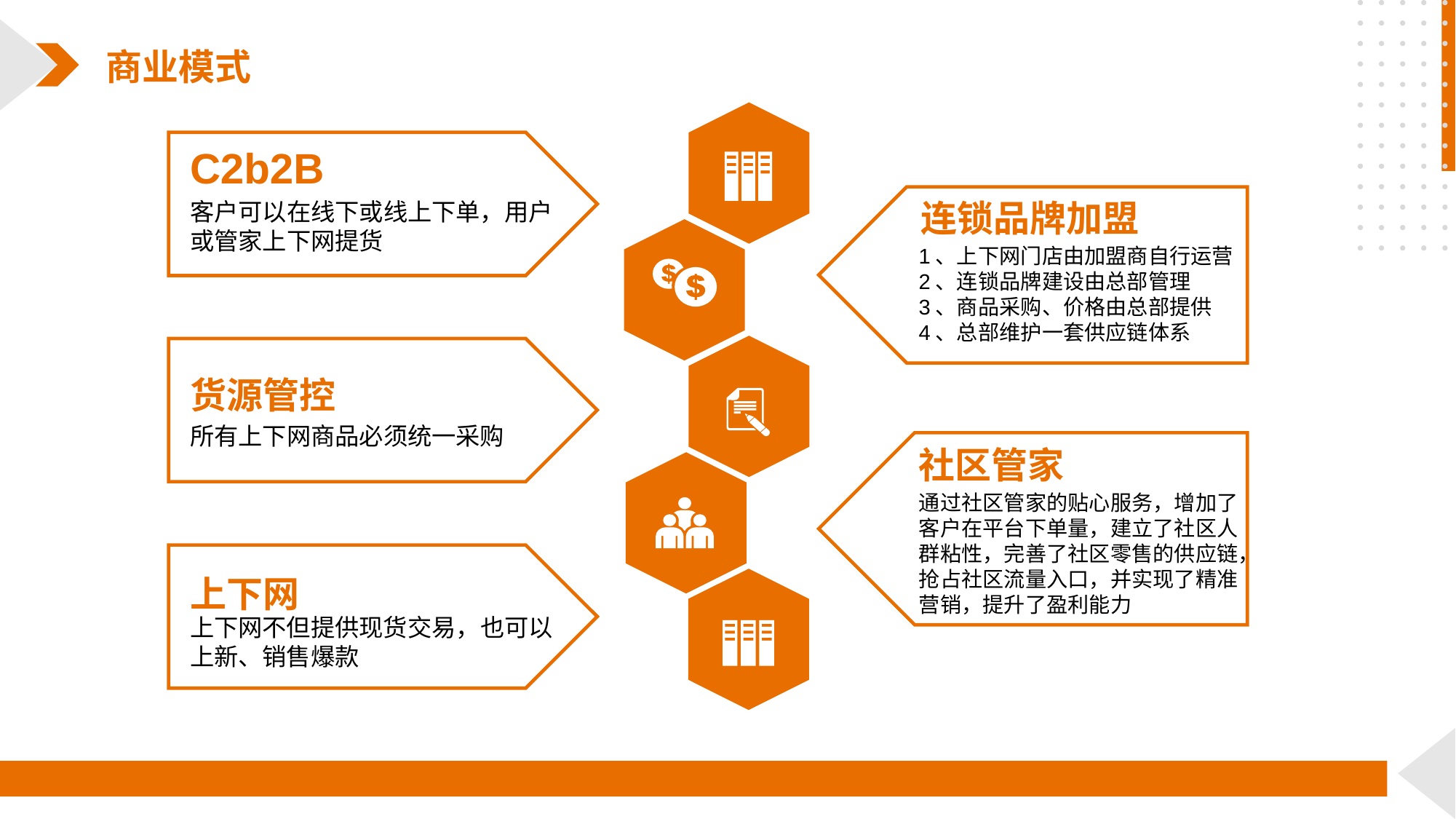

商业模式

C2b2B

连锁品牌加盟
客户可以在线下或线上下单，用户或管家上下网提货

1、上下网门店由加盟商自行运营
2、连锁品牌建设由总部管理
3、商品采购、价格由总部提供
4、总部维护一套供应链体系

货源管控

所有上下网商品必须统一采购

社区管家
通过社区管家的贴心服务，增加了
客户在平台下单量，建立了社区人
群粘性，完善了社区零售的供应链，
抢占社区流量入口，并实现了精准
营销，提升了盈利能力

上下网
上下网不但提供现货交易，也可以上新、销售爆款